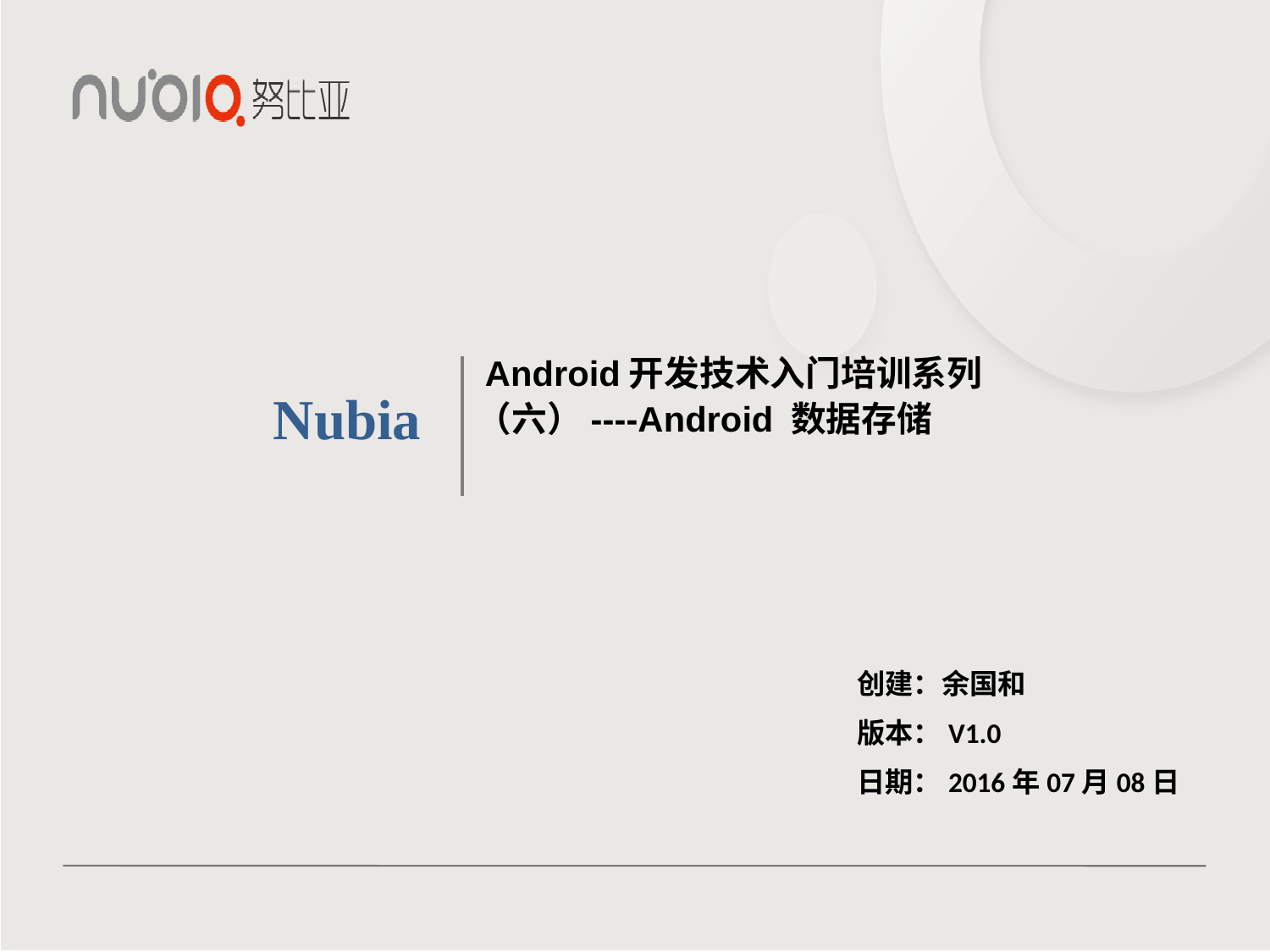

Android开发技术入门培训系列
（六）----Android 数据存储

				创建：余国和

				版本：V1.0

				日期：2016年07月08日

Nubia